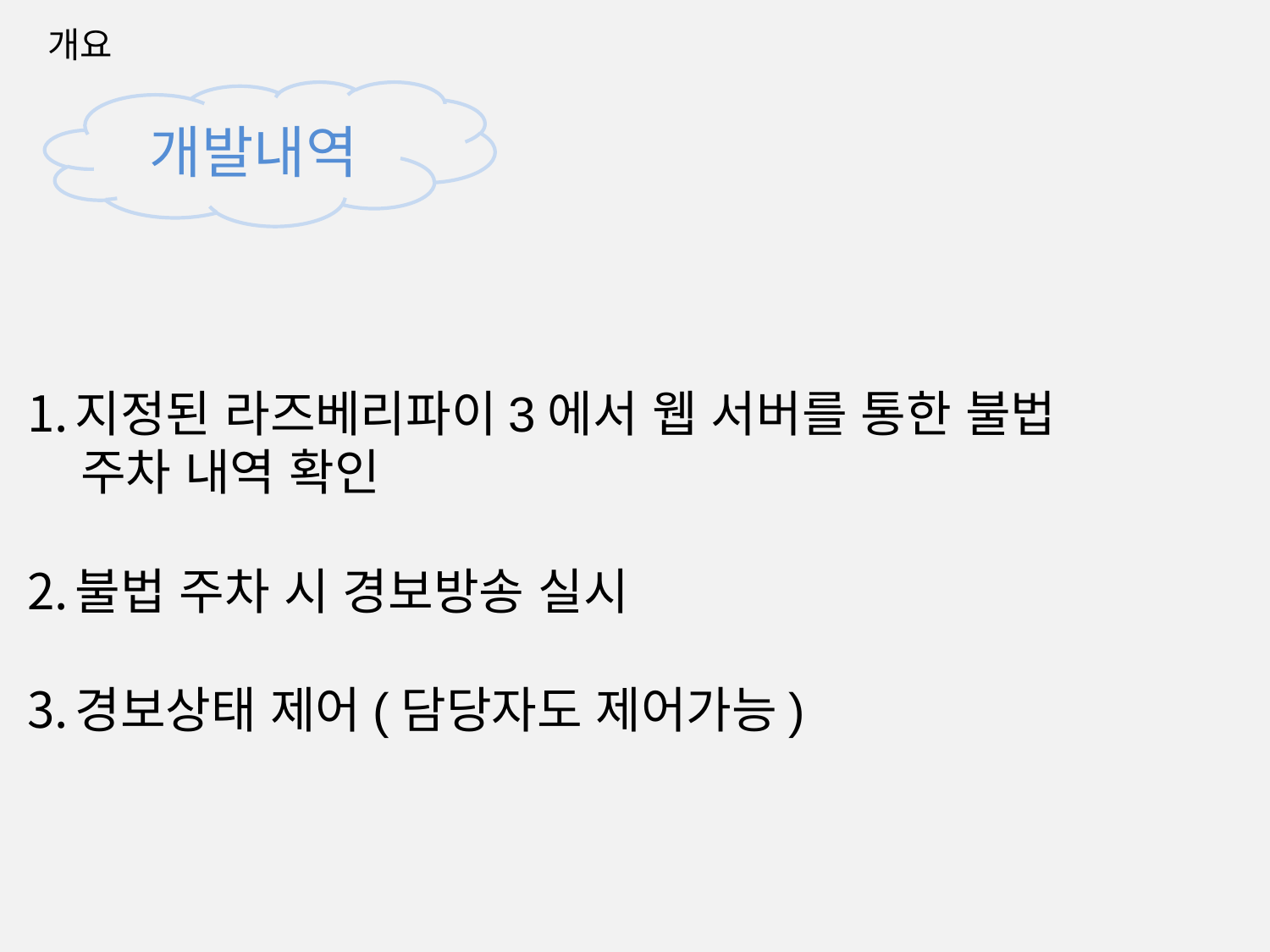

개요
개발내역
지정된 라즈베리파이3에서 웹 서버를 통한 불법
   주차 내역 확인

불법 주차 시 경보방송 실시

경보상태 제어(담당자도 제어가능)